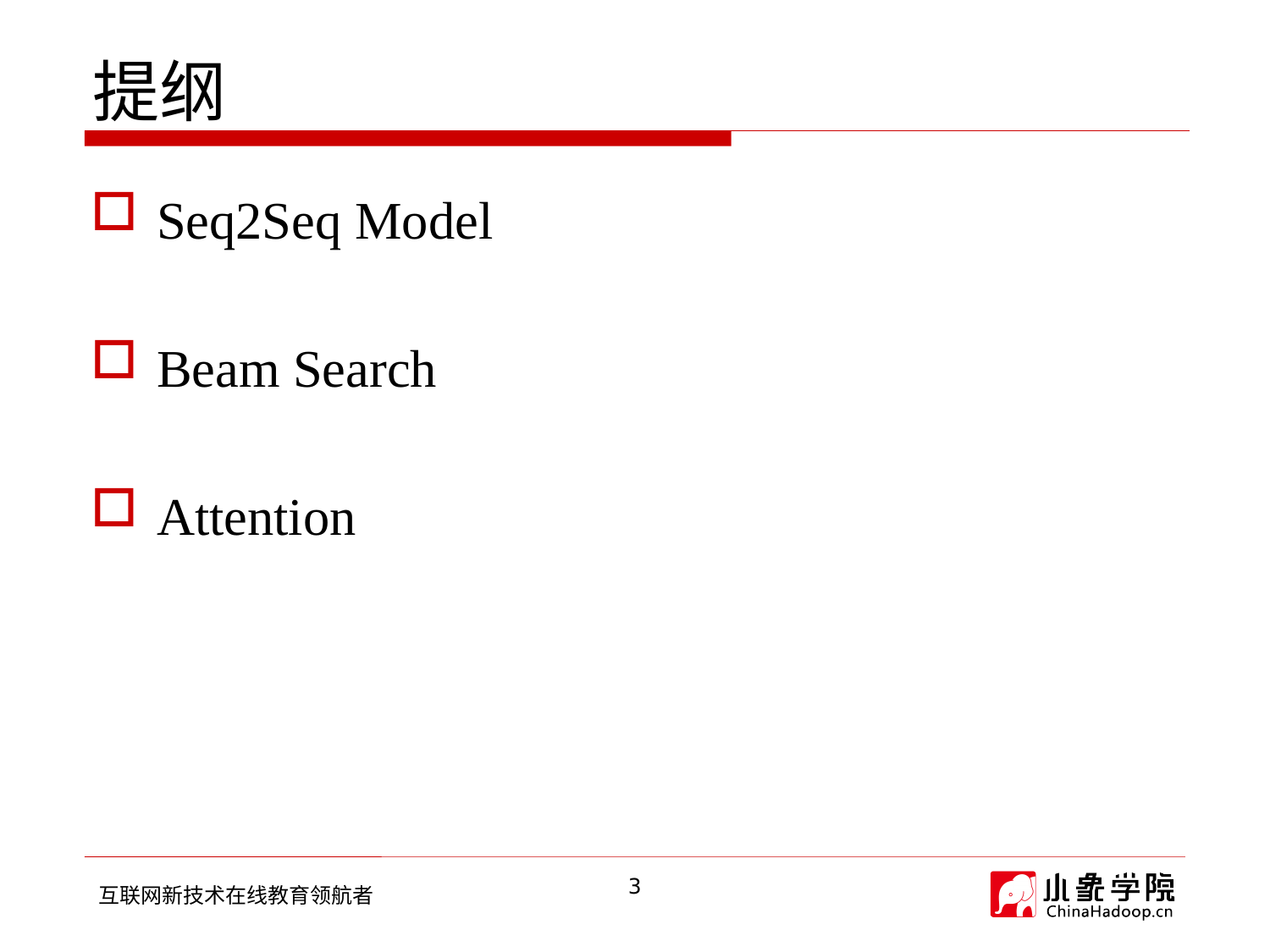

# 提纲
Seq2Seq Model

Beam Search

Attention

3